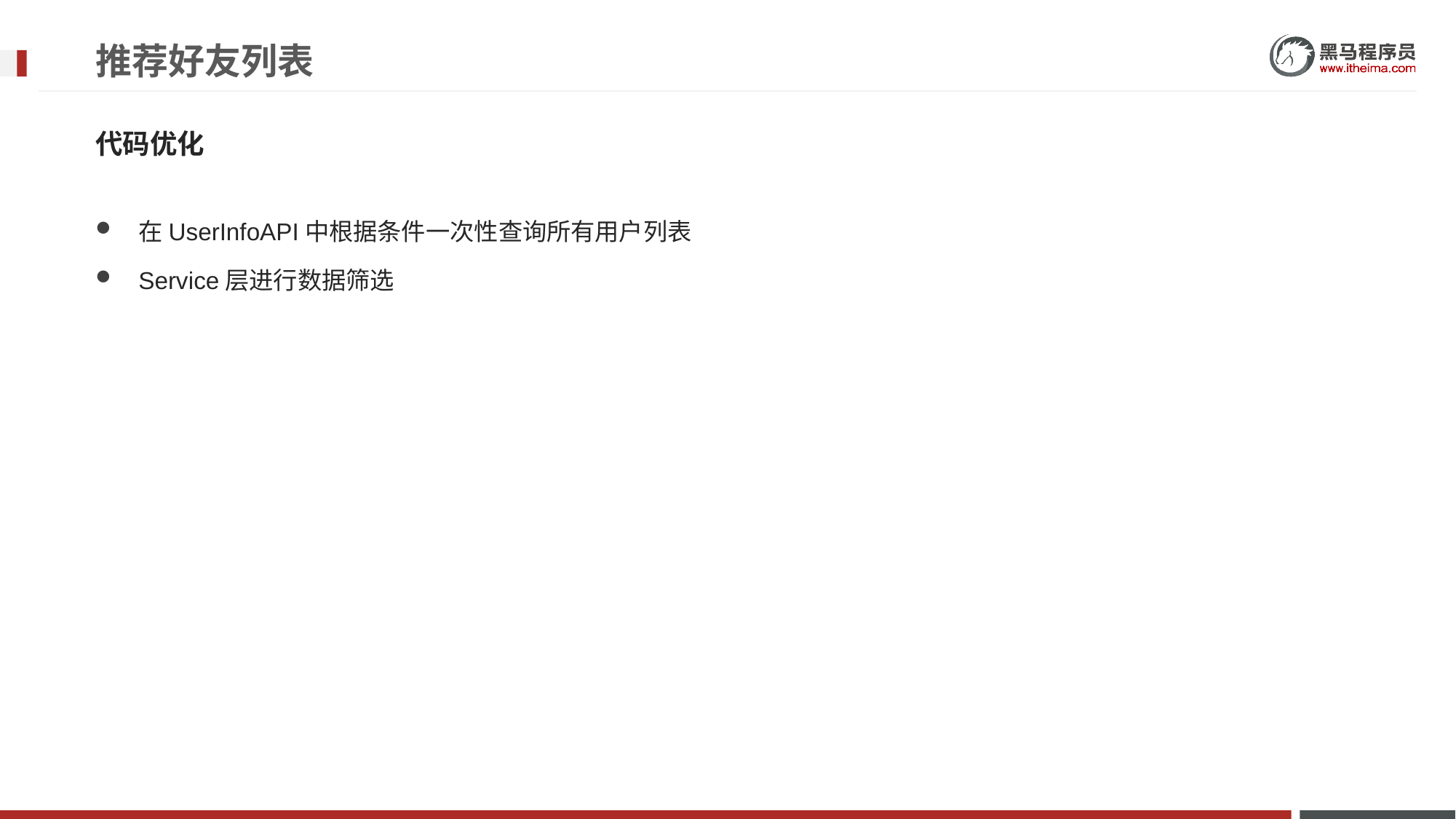

# 推荐好友列表
代码优化
在UserInfoAPI中根据条件一次性查询所有用户列表
Service层进行数据筛选